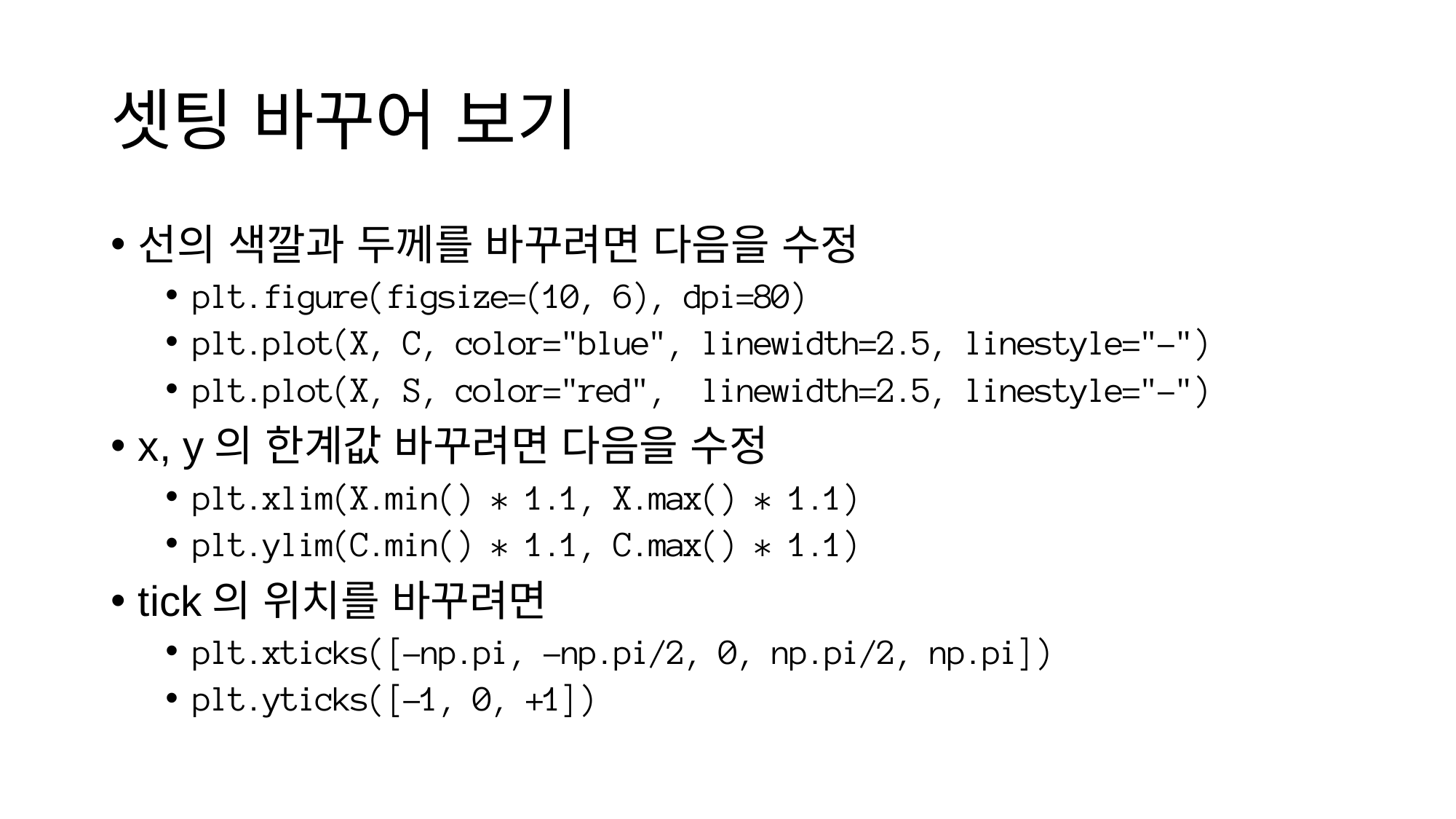

# 셋팅 바꾸어 보기
선의 색깔과 두께를 바꾸려면 다음을 수정
plt.figure(figsize=(10, 6), dpi=80)
plt.plot(X, C, color="blue", linewidth=2.5, linestyle="-")
plt.plot(X, S, color="red",  linewidth=2.5, linestyle="-")
x, y의 한계값 바꾸려면 다음을 수정
plt.xlim(X.min() * 1.1, X.max() * 1.1)
plt.ylim(C.min() * 1.1, C.max() * 1.1)
tick의 위치를 바꾸려면
plt.xticks([-np.pi, -np.pi/2, 0, np.pi/2, np.pi])
plt.yticks([-1, 0, +1])